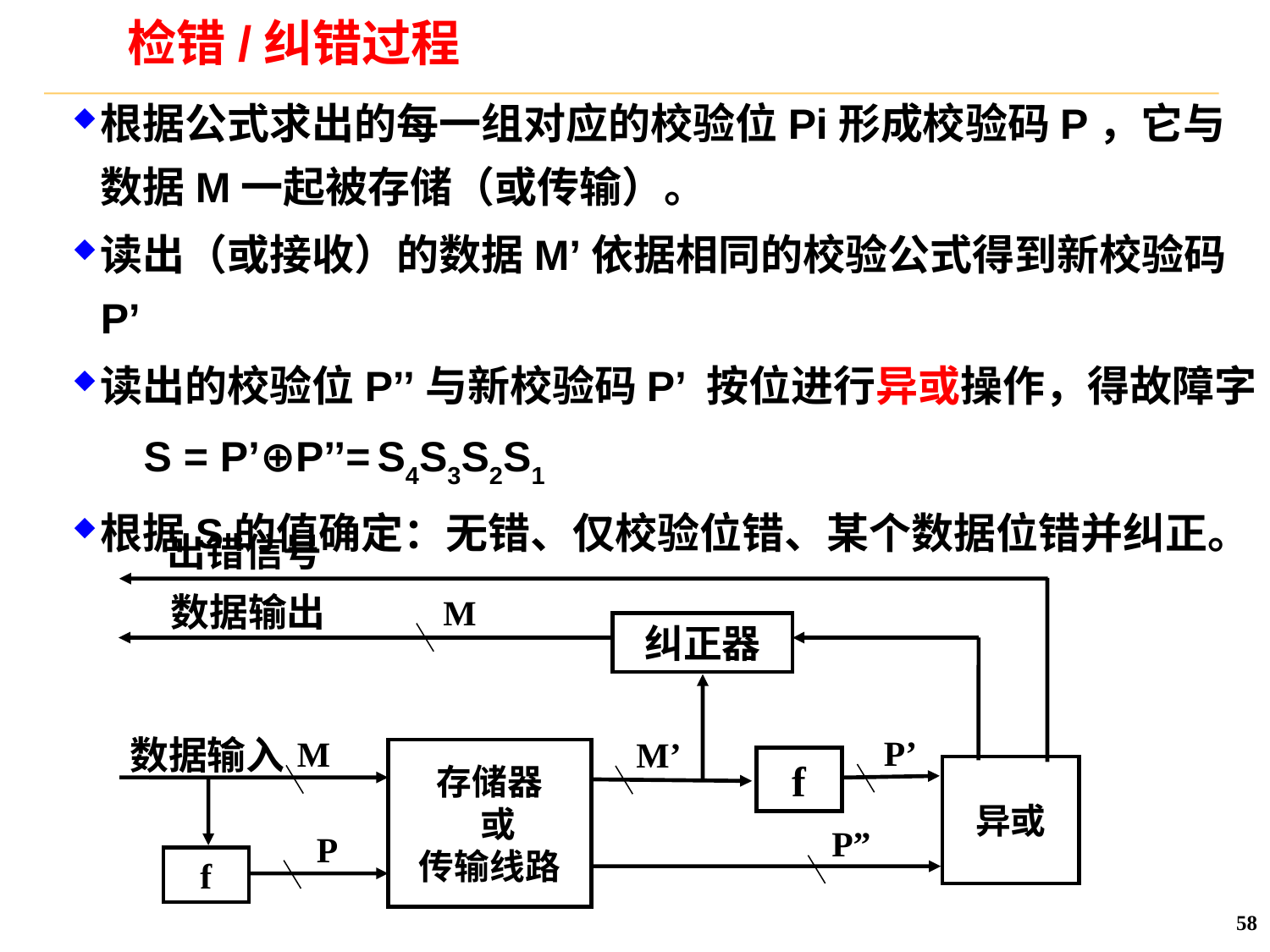

# 检错/纠错过程
根据公式求出的每一组对应的校验位Pi形成校验码P，它与数据M一起被存储（或传输）。
读出（或接收）的数据M’依据相同的校验公式得到新校验码P’
读出的校验位P’’与新校验码P’ 按位进行异或操作，得故障字
      S = P’⊕P’’= S4S3S2S1
根据S的值确定：无错、仅校验位错、某个数据位错并纠正。
出错信号

数据输出
M
纠正器

数据输入
P’
M
M’
存储器
 或
传输线路
f

异或

P”
P
f

58